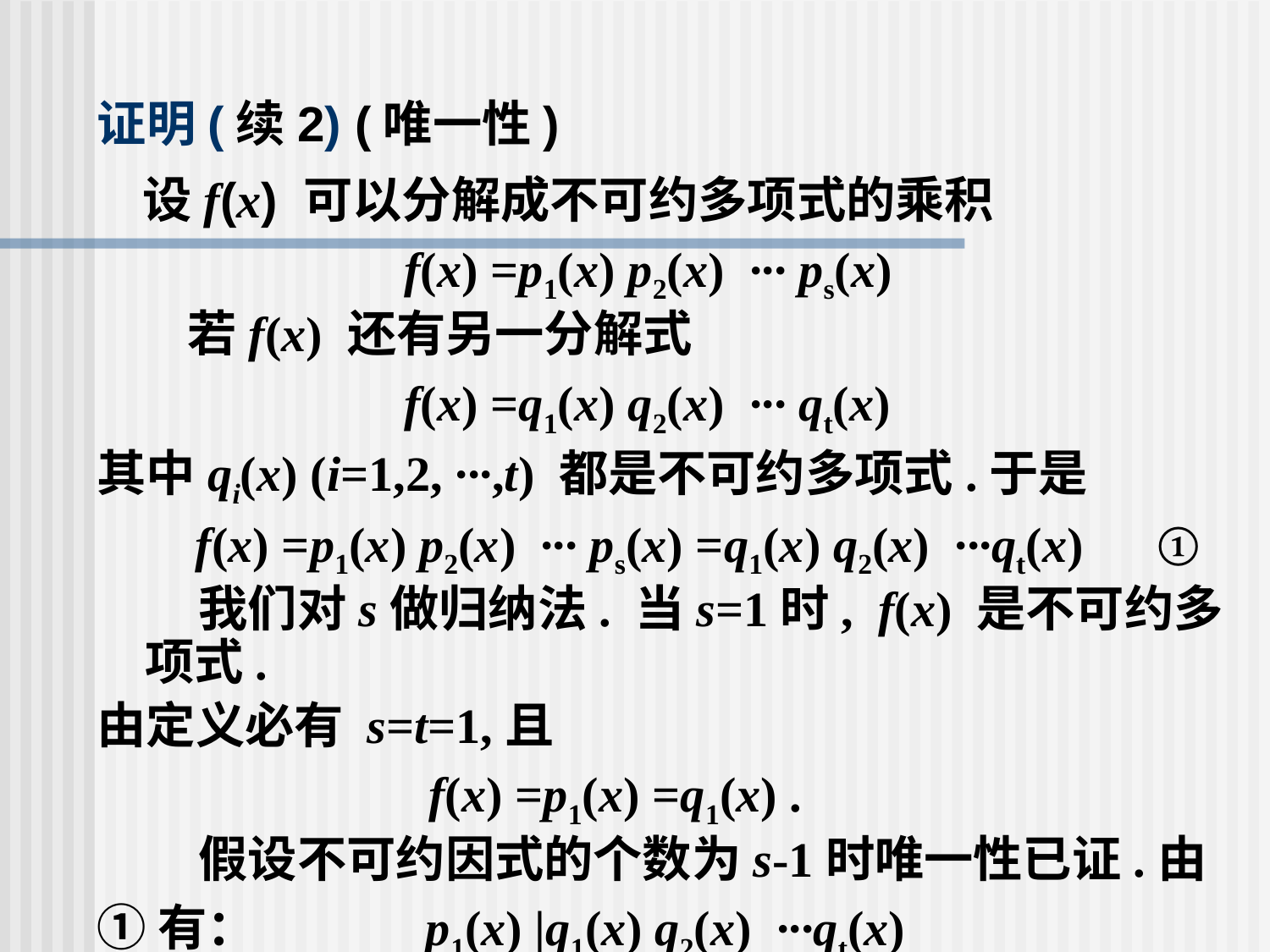

# 证明(续2) (唯一性)
   设f(x) 可以分解成不可约多项式的乘积
                         f(x) =p1(x) p2(x)  ∙∙∙ ps(x)
       若f(x) 还有另一分解式
                         f(x) =q1(x) q2(x)  ∙∙∙ qt(x)
其中qi(x) (i=1,2, ∙∙∙,t) 都是不可约多项式.于是
        f(x) =p1(x) p2(x)  ∙∙∙ ps(x) =q1(x) q2(x)  ∙∙∙qt(x)      ①
        我们对s做归纳法. 当s=1时,  f(x) 是不可约多项式.
由定义必有 s=t=1,且
                           f(x) =p1(x) =q1(x) .
        假设不可约因式的个数为s-1时唯一性已证.由
①有：              p1(x) |q1(x) q2(x)  ∙∙∙qt(x)